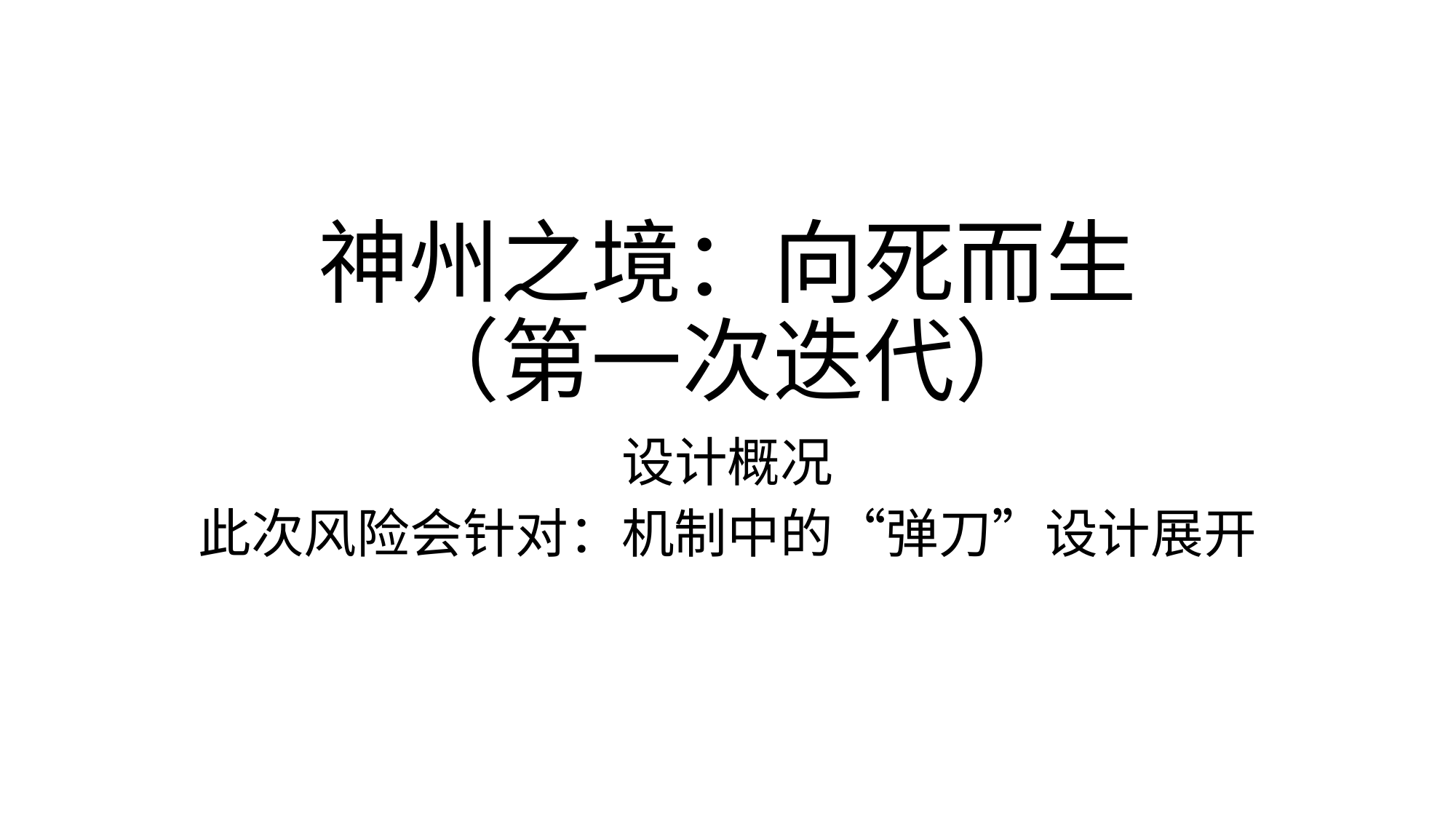

# 神州之境：向死而生 （第一次迭代）
设计概况
此次风险会针对：机制中的“弹刀”设计展开